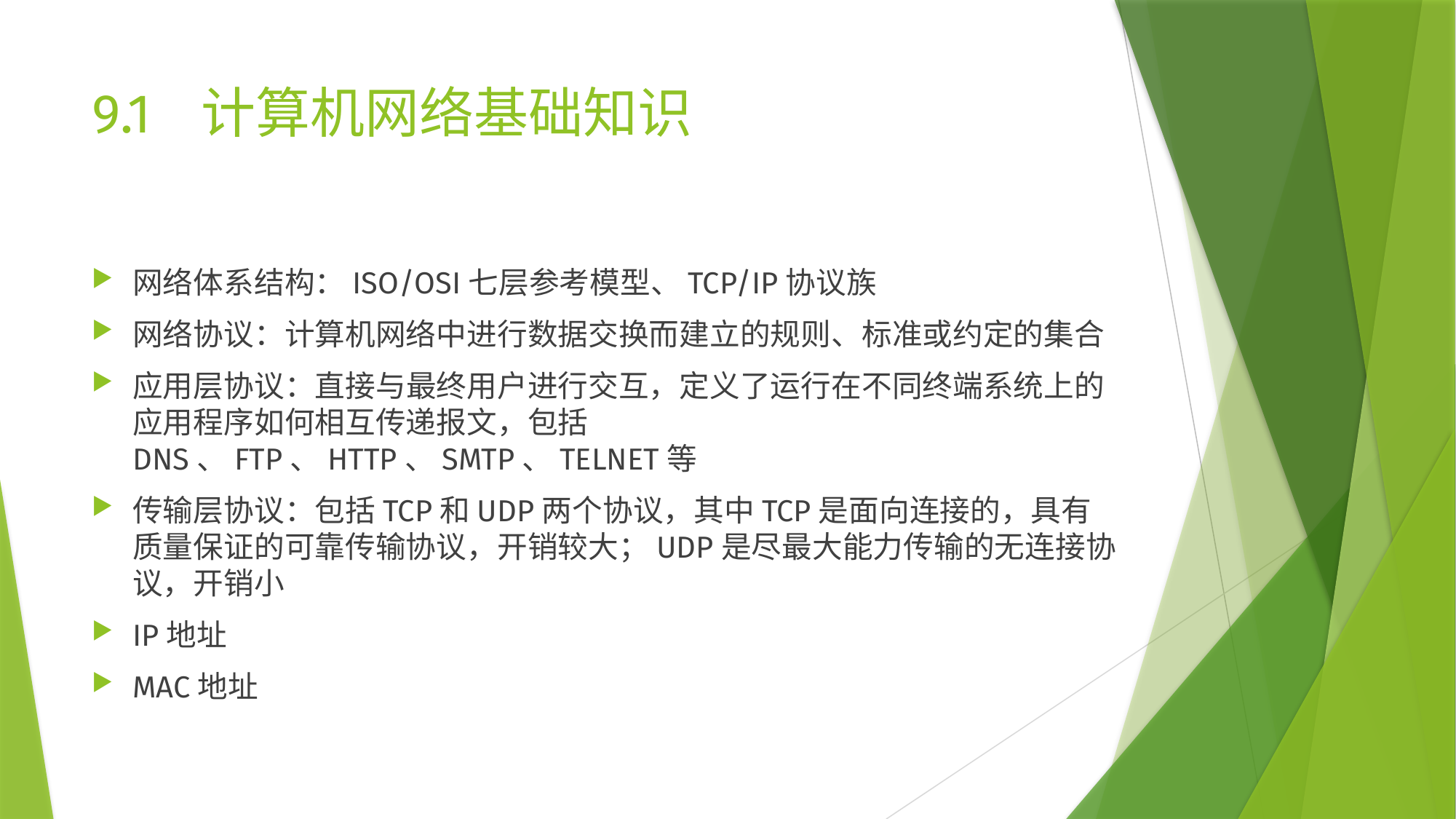

# 9.1	计算机网络基础知识
网络体系结构：ISO/OSI七层参考模型、TCP/IP协议族
网络协议：计算机网络中进行数据交换而建立的规则、标准或约定的集合
应用层协议：直接与最终用户进行交互，定义了运行在不同终端系统上的应用程序如何相互传递报文，包括DNS、FTP、HTTP、SMTP、TELNET等
传输层协议：包括TCP和UDP两个协议，其中TCP是面向连接的，具有质量保证的可靠传输协议，开销较大；UDP是尽最大能力传输的无连接协议，开销小
IP地址
MAC地址